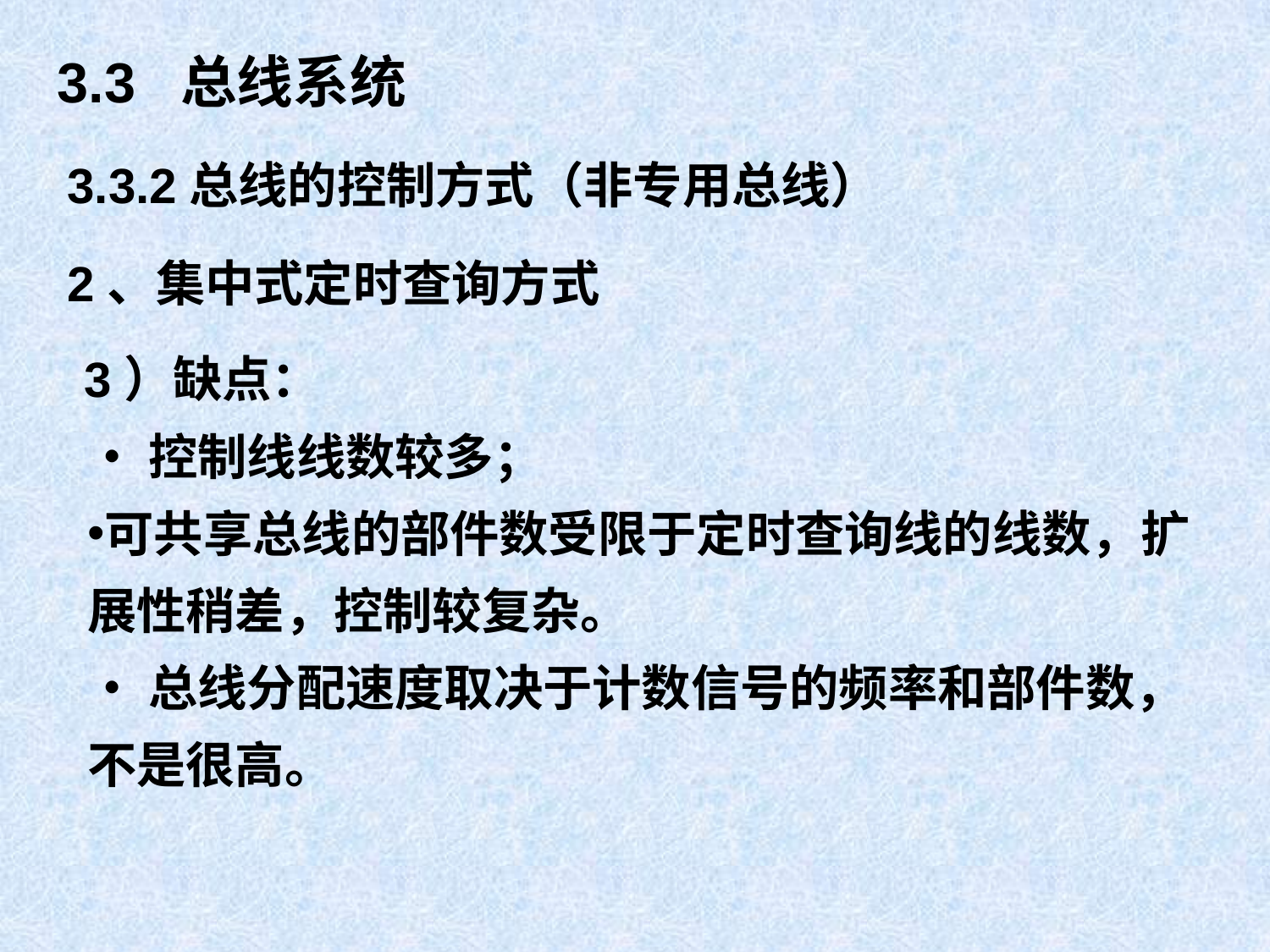

3.3  总线系统
3.3.2总线的控制方式（非专用总线）

2、集中式定时查询方式
3）缺点：
•控制线线数较多；
可共享总线的部件数受限于定时查询线的线数，扩展性稍差，控制较复杂。
•总线分配速度取决于计数信号的频率和部件数，不是很高。